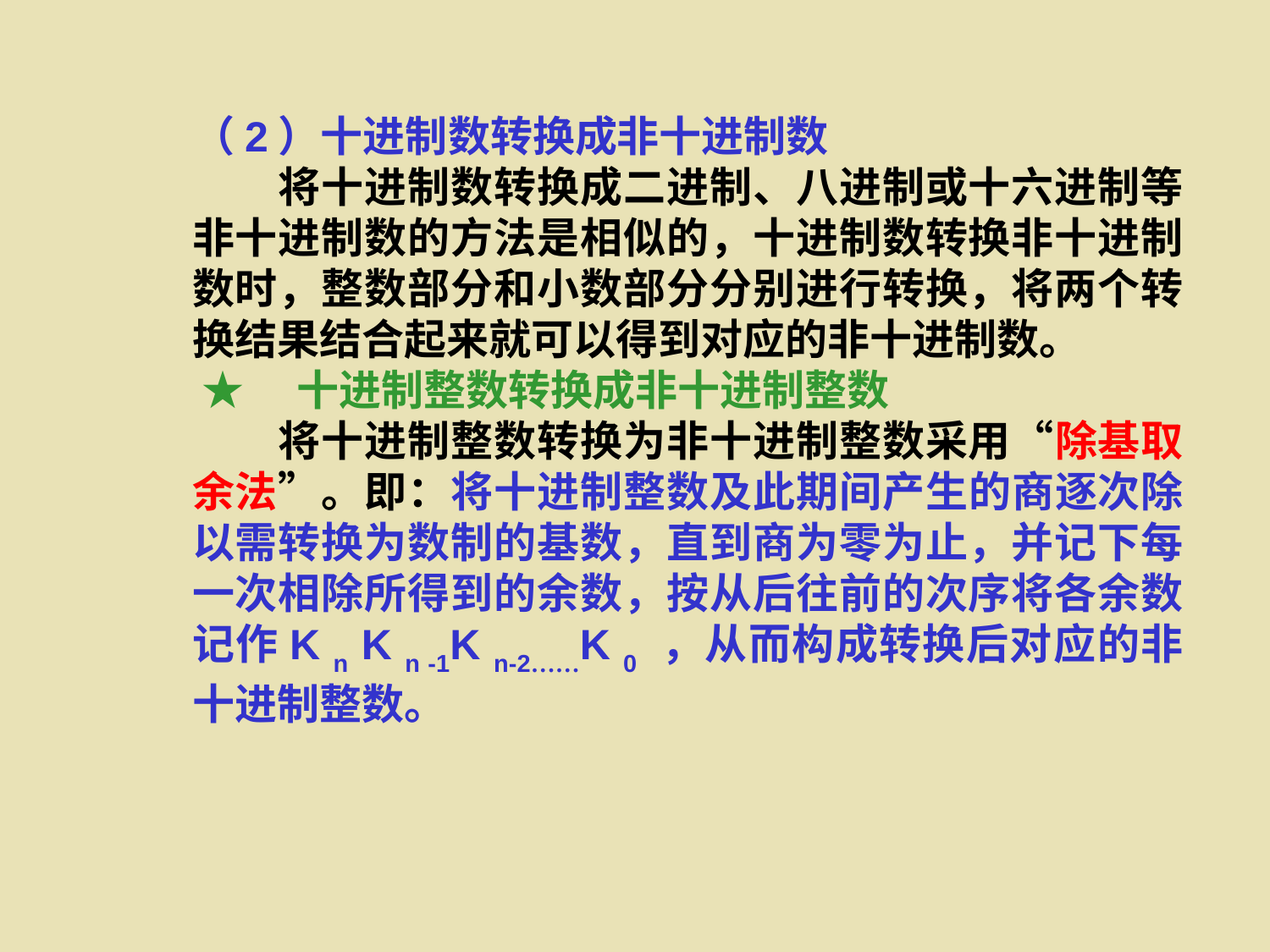

（2）十进制数转换成非十进制数
　　将十进制数转换成二进制、八进制或十六进制等非十进制数的方法是相似的，十进制数转换非十进制数时，整数部分和小数部分分别进行转换，将两个转换结果结合起来就可以得到对应的非十进制数。
 ★　十进制整数转换成非十进制整数
　　将十进制整数转换为非十进制整数采用“除基取余法”。即：将十进制整数及此期间产生的商逐次除以需转换为数制的基数，直到商为零为止，并记下每一次相除所得到的余数，按从后往前的次序将各余数记作K n K n -1K n-2……K 0 ，从而构成转换后对应的非十进制整数。